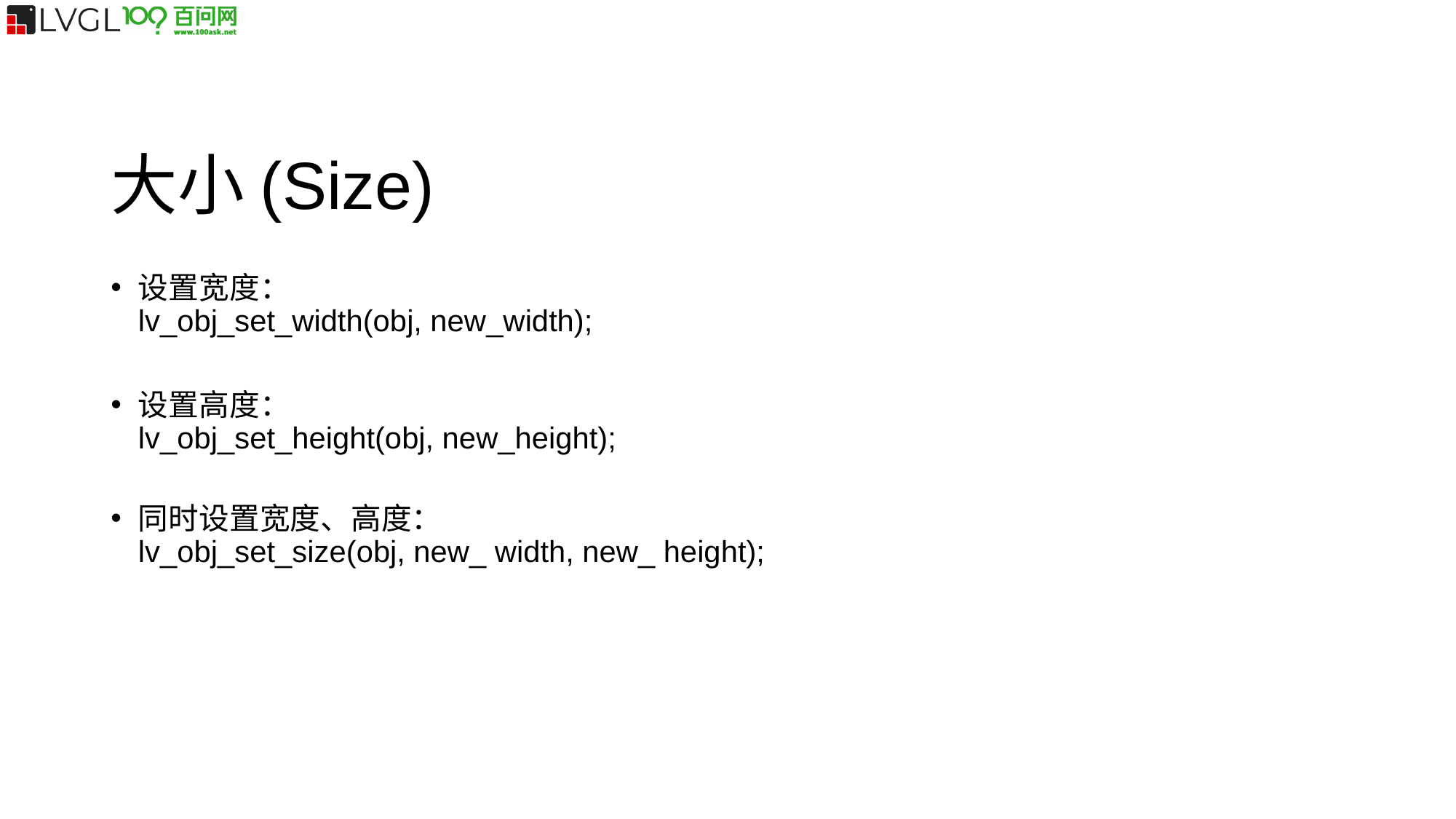

大小(Size)
设置宽度：
lv_obj_set_width(obj, new_width);
设置高度：
lv_obj_set_height(obj, new_height);
同时设置宽度、高度：
lv_obj_set_size(obj, new_ width, new_ height);